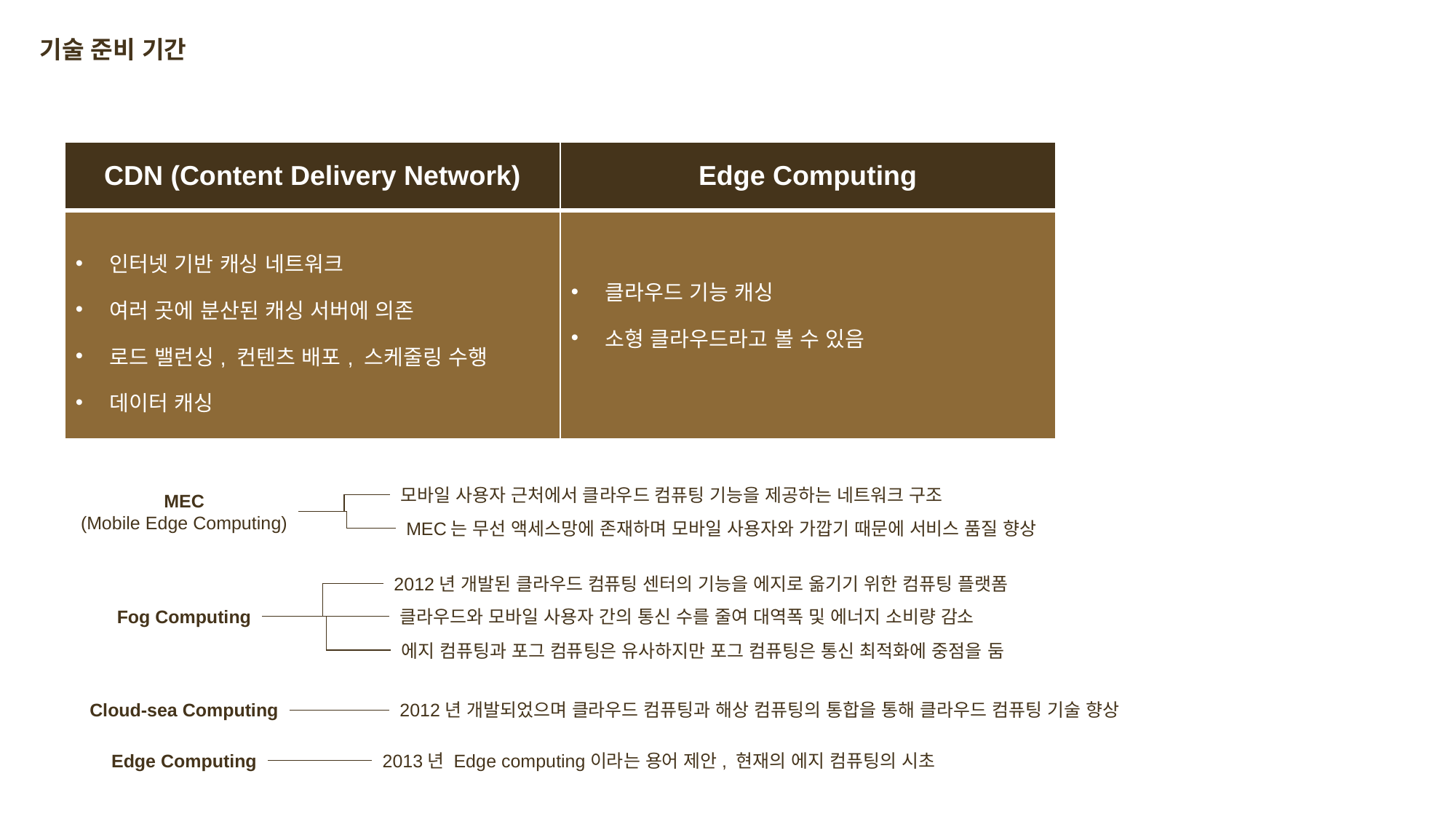

기술 준비 기간
| CDN (Content Delivery Network) | Edge Computing |
| --- | --- |
| 인터넷 기반 캐싱 네트워크 여러 곳에 분산된 캐싱 서버에 의존 로드 밸런싱, 컨텐츠 배포, 스케줄링 수행 데이터 캐싱 | 클라우드 기능 캐싱 소형 클라우드라고 볼 수 있음 |
모바일 사용자 근처에서 클라우드 컴퓨팅 기능을 제공하는 네트워크 구조
MEC
(Mobile Edge Computing)
MEC는 무선 액세스망에 존재하며 모바일 사용자와 가깝기 때문에 서비스 품질 향상
2012년 개발된 클라우드 컴퓨팅 센터의 기능을 에지로 옮기기 위한 컴퓨팅 플랫폼
클라우드와 모바일 사용자 간의 통신 수를 줄여 대역폭 및 에너지 소비량 감소
Fog Computing
에지 컴퓨팅과 포그 컴퓨팅은 유사하지만 포그 컴퓨팅은 통신 최적화에 중점을 둠
2012년 개발되었으며 클라우드 컴퓨팅과 해상 컴퓨팅의 통합을 통해 클라우드 컴퓨팅 기술 향상
Cloud-sea Computing
2013년 Edge computing이라는 용어 제안, 현재의 에지 컴퓨팅의 시초
Edge Computing